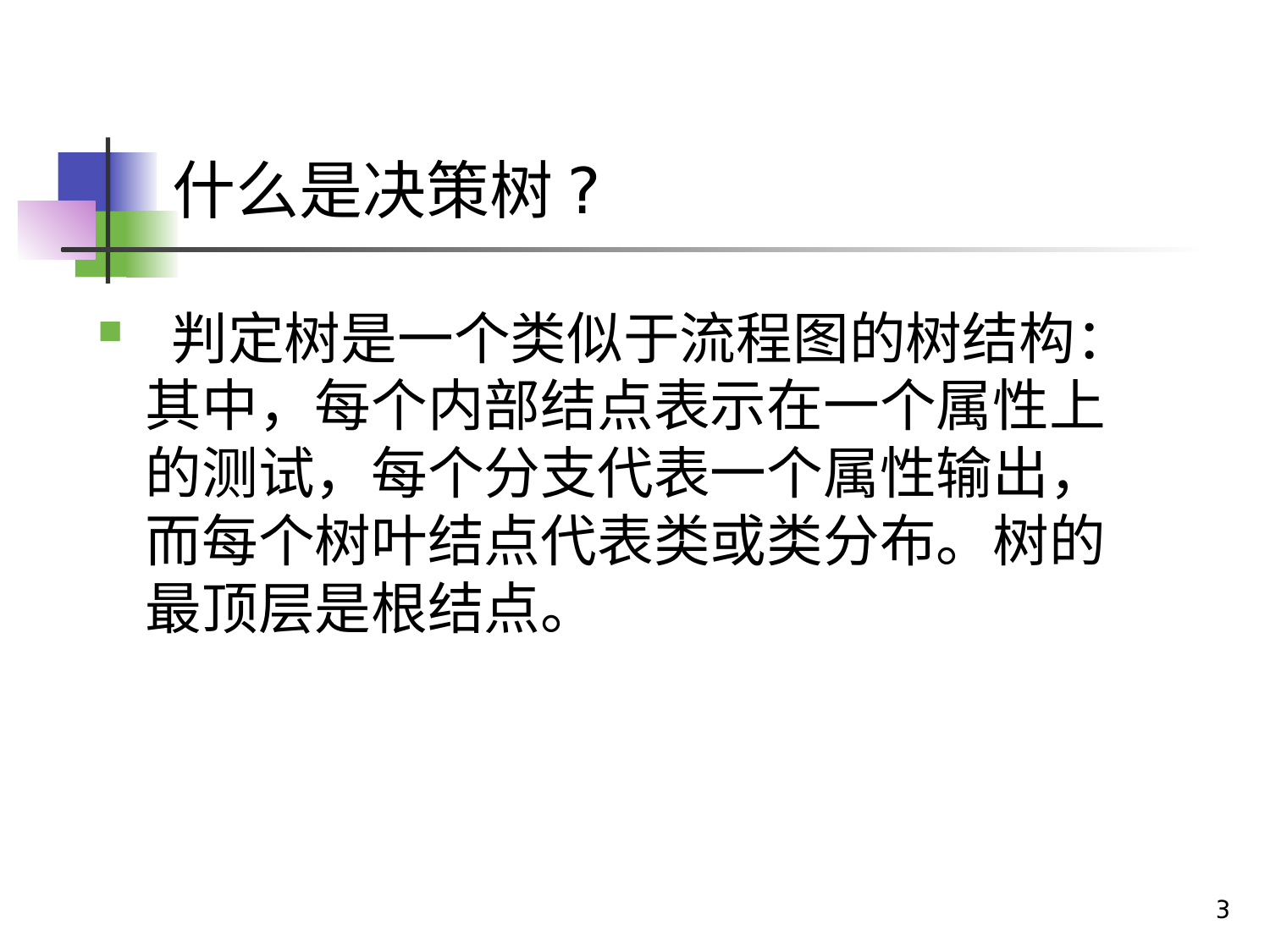

# 什么是决策树?
 判定树是一个类似于流程图的树结构：其中，每个内部结点表示在一个属性上的测试，每个分支代表一个属性输出，而每个树叶结点代表类或类分布。树的最顶层是根结点。
3